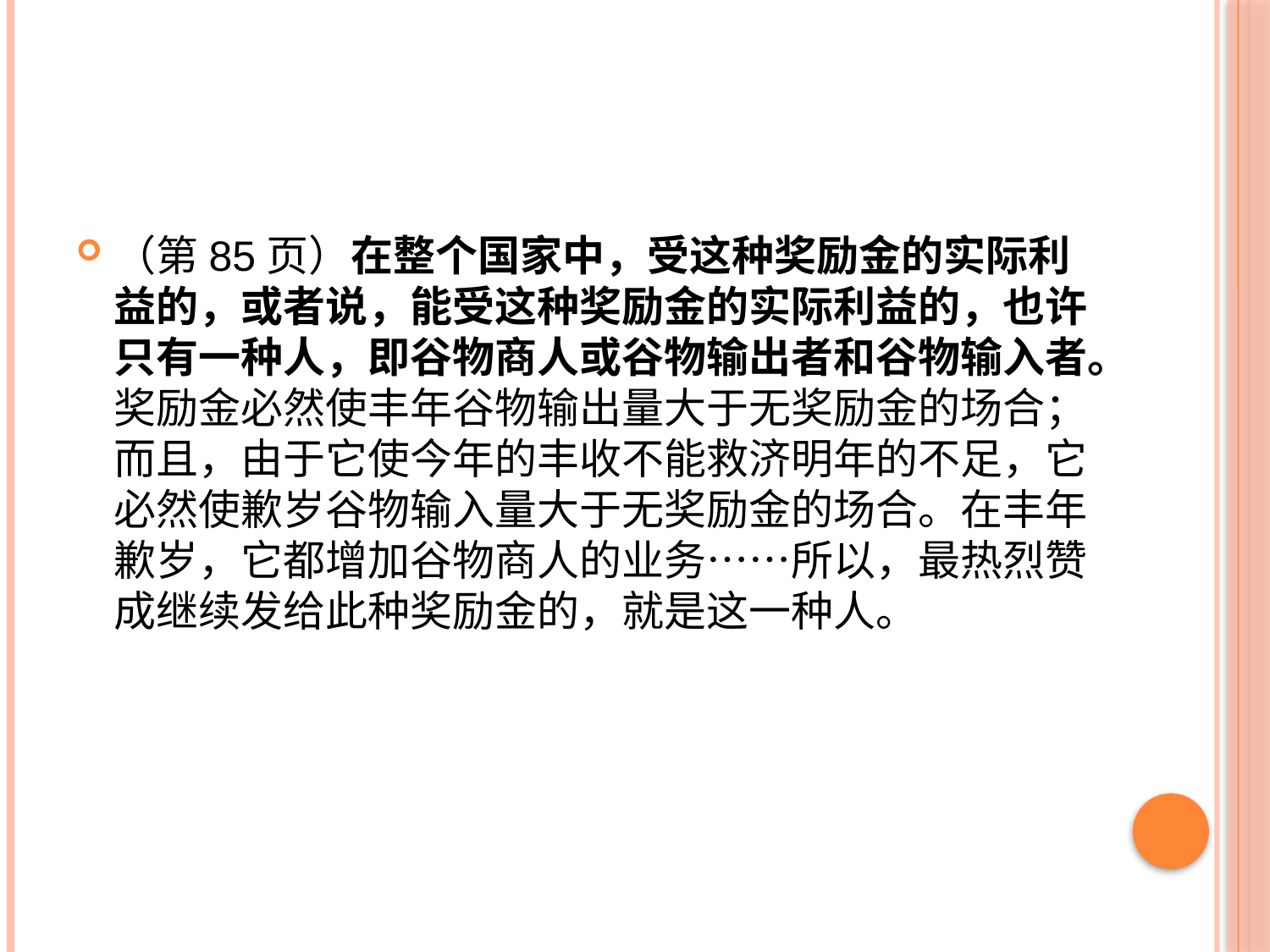

#
（第85页）在整个国家中，受这种奖励金的实际利益的，或者说，能受这种奖励金的实际利益的，也许只有一种人，即谷物商人或谷物输出者和谷物输入者。奖励金必然使丰年谷物输出量大于无奖励金的场合；而且，由于它使今年的丰收不能救济明年的不足，它必然使歉岁谷物输入量大于无奖励金的场合。在丰年歉岁，它都增加谷物商人的业务……所以，最热烈赞成继续发给此种奖励金的，就是这一种人。